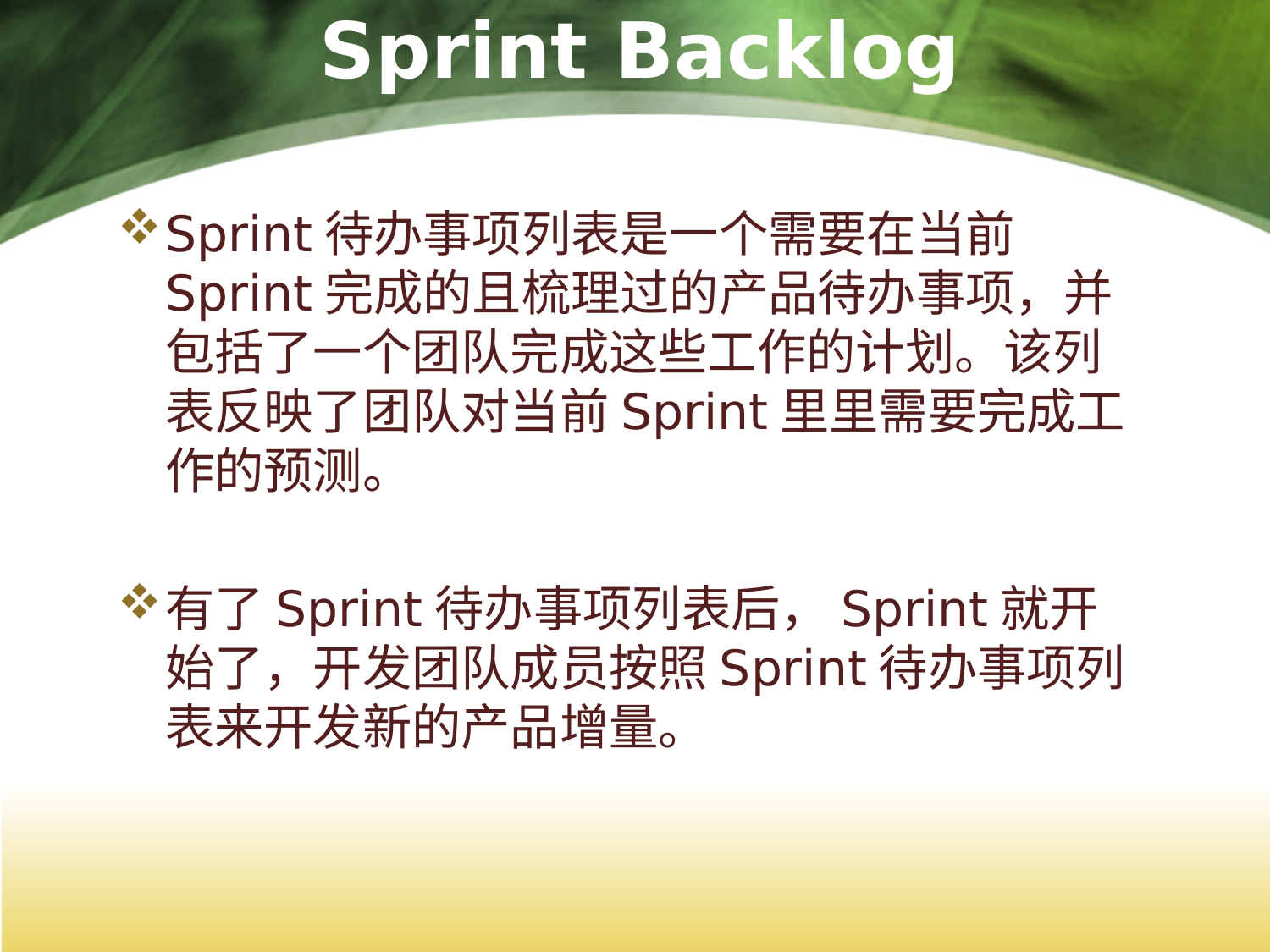

# Sprint Backlog
Sprint待办事项列表是⼀个需要在当前Sprint完成的且梳理过的产品待办事项，并包括了⼀个团队完成这些工作的计划。该列表反映了团队对当前Sprint⾥里需要完成⼯作的预测。

有了Sprint待办事项列表后，Sprint就开始了，开发团队成员按照Sprint待办事项列表来开发新的产品增量。